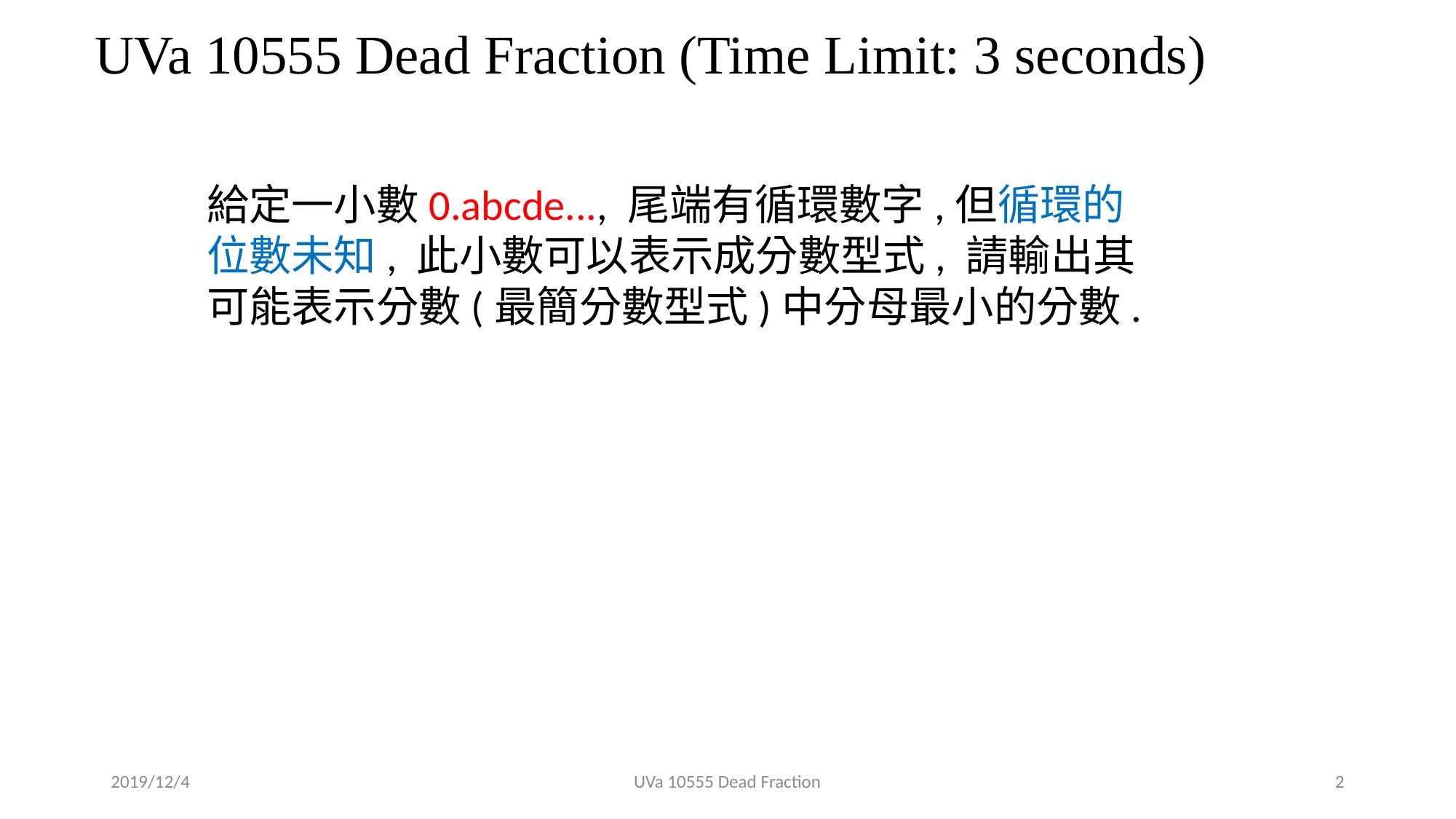

# UVa 10555 Dead Fraction (Time Limit: 3 seconds)
給定一小數0.abcde..., 尾端有循環數字,但循環的位數未知, 此小數可以表示成分數型式, 請輸出其可能表示分數(最簡分數型式)中分母最小的分數.
2019/12/4
UVa 10555 Dead Fraction
2